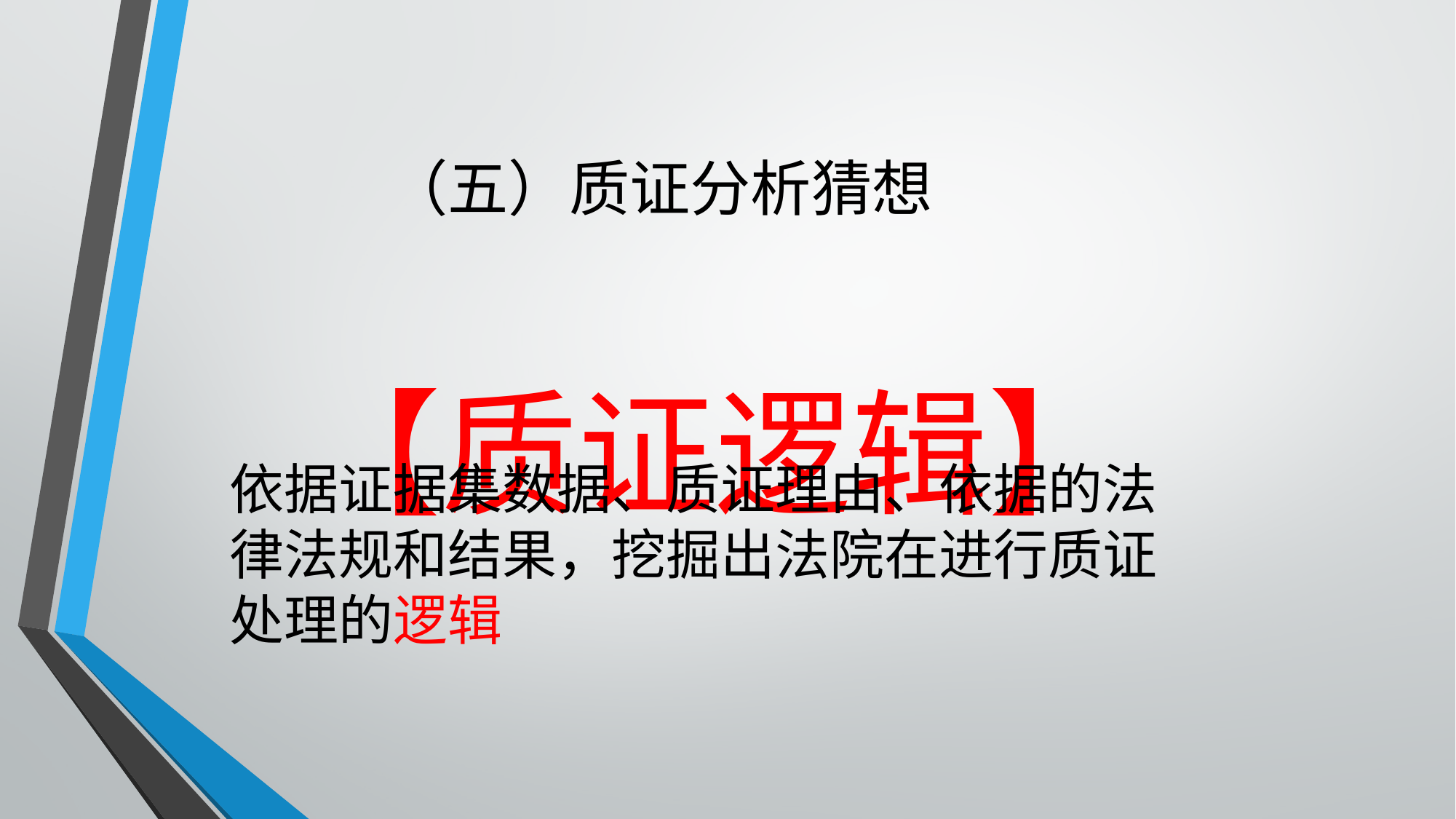

# （五）质证分析猜想
【质证逻辑】

依据证据集数据、质证理由、依据的法律法规和结果，挖掘出法院在进行质证处理的逻辑